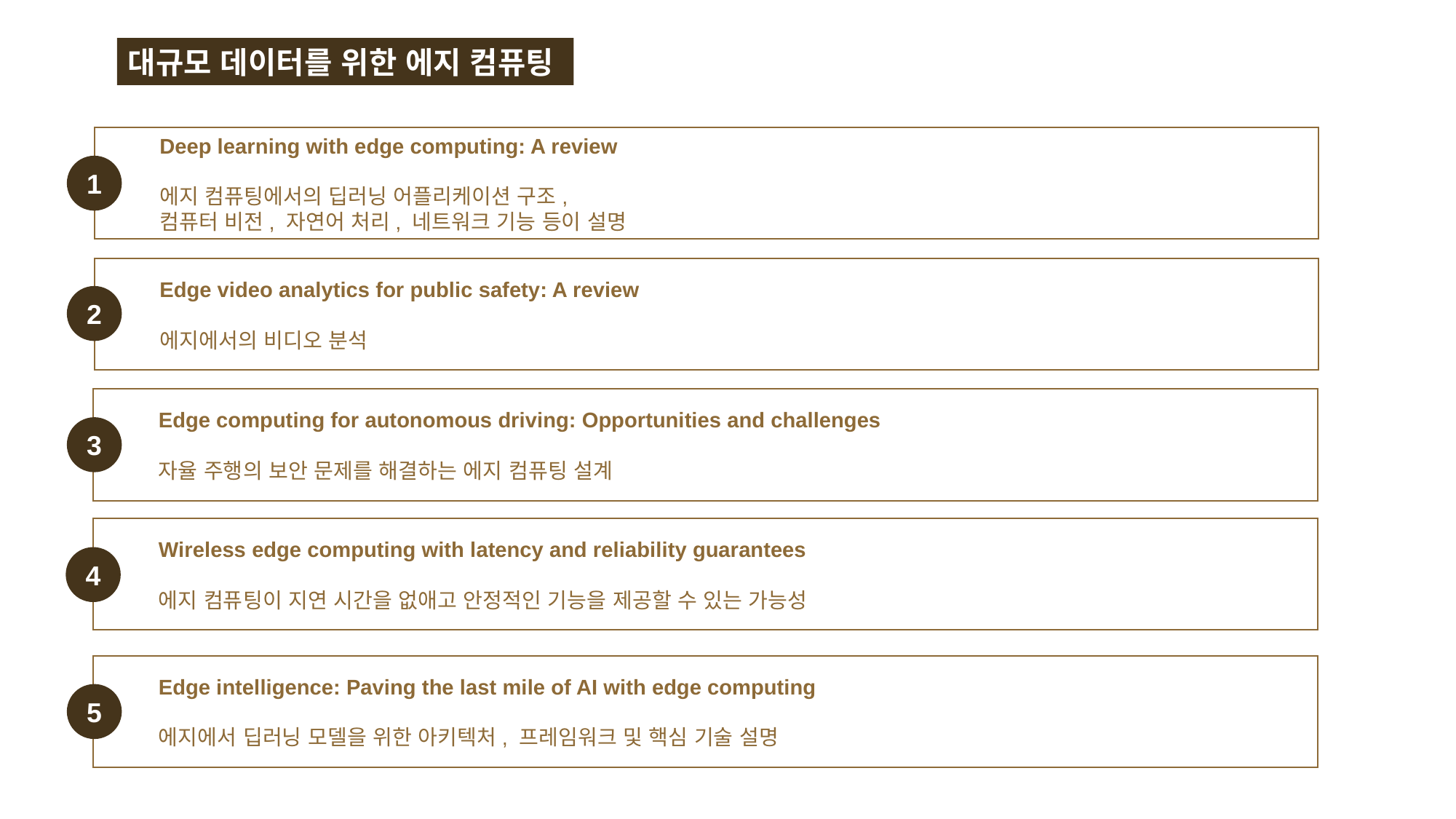

대규모 데이터를 위한 에지 컴퓨팅
Deep learning with edge computing: A review

에지 컴퓨팅에서의 딥러닝 어플리케이션 구조,
컴퓨터 비전, 자연어 처리, 네트워크 기능 등이 설명
1
Edge video analytics for public safety: A review

에지에서의 비디오 분석
2
Edge computing for autonomous driving: Opportunities and challenges

자율 주행의 보안 문제를 해결하는 에지 컴퓨팅 설계
3
Wireless edge computing with latency and reliability guarantees

에지 컴퓨팅이 지연 시간을 없애고 안정적인 기능을 제공할 수 있는 가능성
4
Edge intelligence: Paving the last mile of AI with edge computing

에지에서 딥러닝 모델을 위한 아키텍처, 프레임워크 및 핵심 기술 설명
5